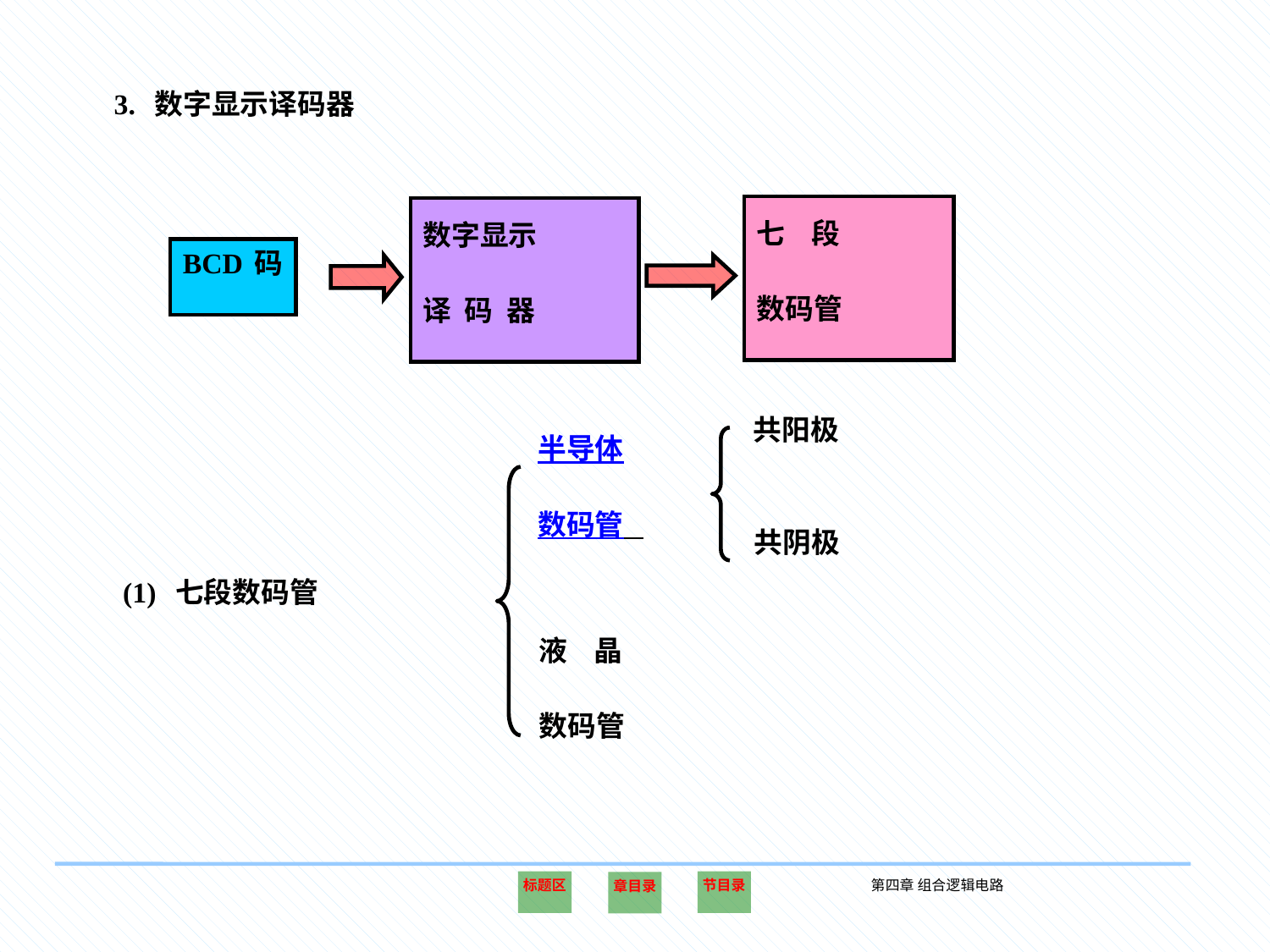

3. 数字显示译码器
七    段
数码管
数字显示
译  码  器
BCD码

共阳极
半导体
数码管

共阴极
(1) 七段数码管
液    晶
数码管
32
标题区
节目录
第四章 组合逻辑电路